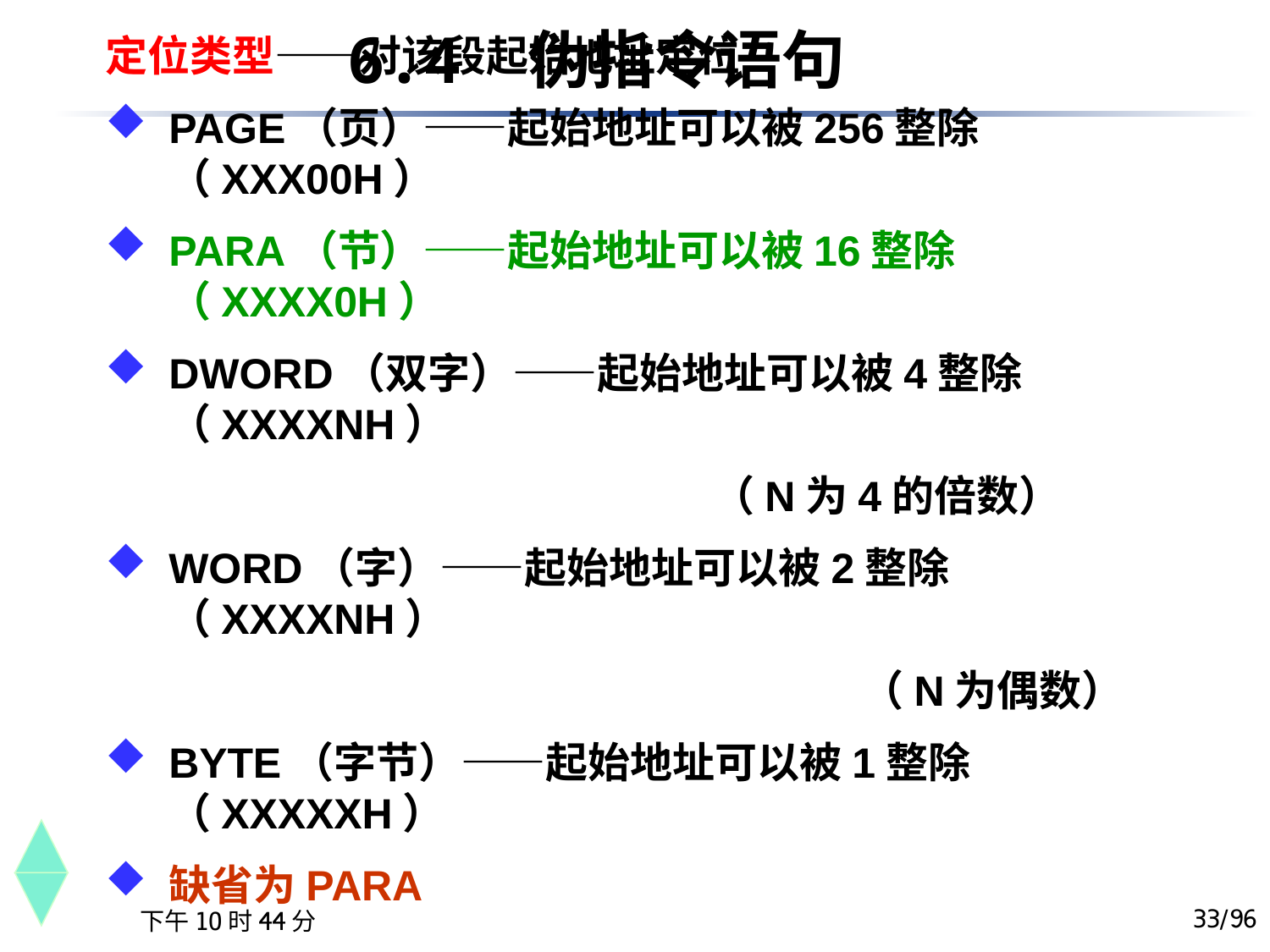

6.4	 伪指令语句
定位类型——对该段起始地址定位
PAGE（页）——起始地址可以被256整除（XXX00H）
PARA（节）——起始地址可以被16整除（XXXX0H）
DWORD（双字）——起始地址可以被4整除（XXXXNH）
				                （N为4的倍数）
WORD（字）——起始地址可以被2整除（XXXXNH）
						     （N为偶数）
BYTE（字节）——起始地址可以被1整除（XXXXXH）
缺省为PARA
33/96
下午10时44分